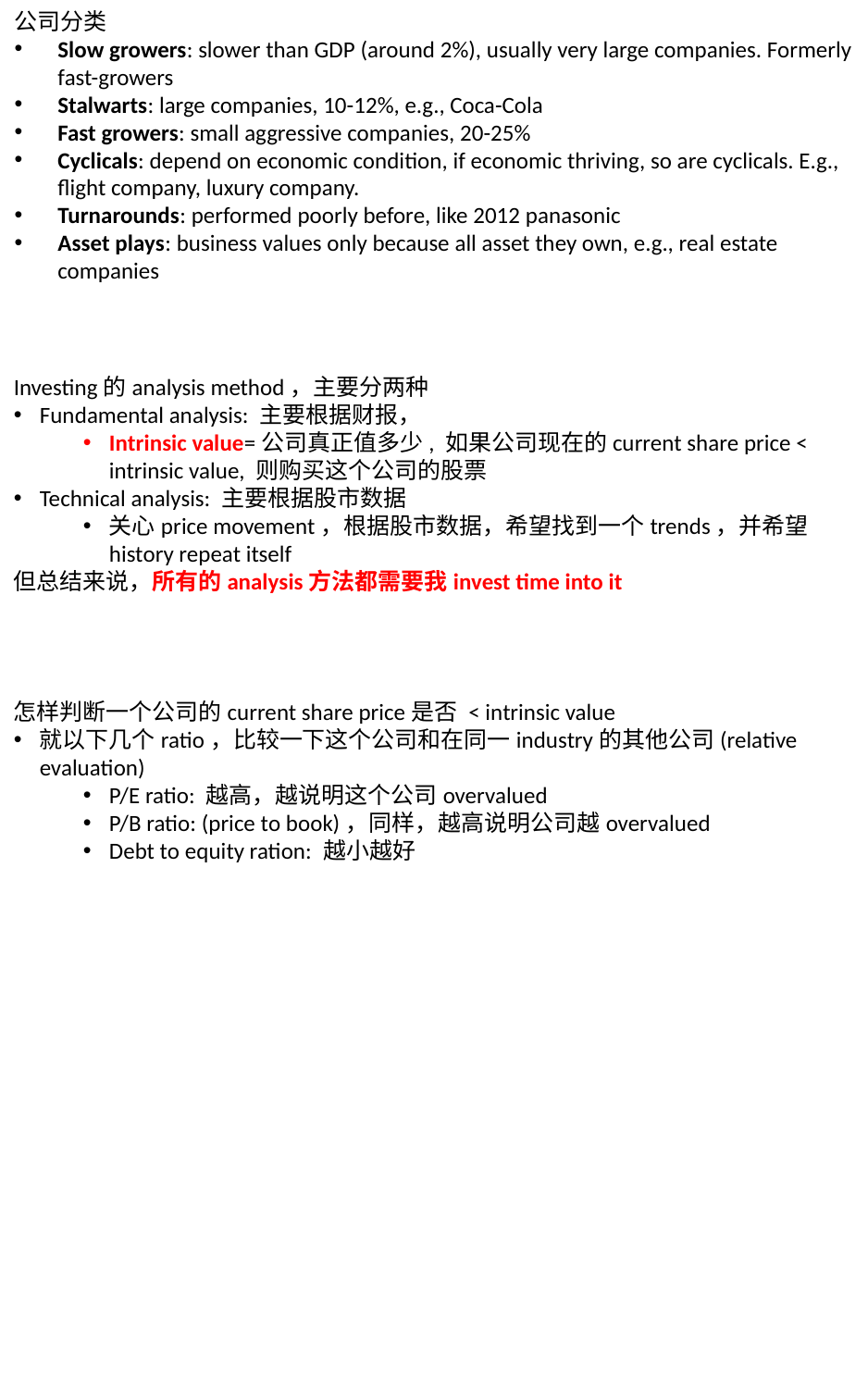

公司分类
Slow growers: slower than GDP (around 2%), usually very large companies. Formerly fast-growers
Stalwarts: large companies, 10-12%, e.g., Coca-Cola
Fast growers: small aggressive companies, 20-25%
Cyclicals: depend on economic condition, if economic thriving, so are cyclicals. E.g., flight company, luxury company.
Turnarounds: performed poorly before, like 2012 panasonic
Asset plays: business values only because all asset they own, e.g., real estate companies
Investing的analysis method，主要分两种
Fundamental analysis: 主要根据财报，
Intrinsic value=公司真正值多少, 如果公司现在的current share price < intrinsic value, 则购买这个公司的股票
Technical analysis: 主要根据股市数据
关心price movement，根据股市数据，希望找到一个trends，并希望history repeat itself
但总结来说，所有的analysis方法都需要我invest time into it
怎样判断一个公司的current share price是否 < intrinsic value
就以下几个ratio，比较一下这个公司和在同一industry的其他公司(relative evaluation)
P/E ratio: 越高，越说明这个公司overvalued
P/B ratio: (price to book)，同样，越高说明公司越overvalued
Debt to equity ration: 越小越好